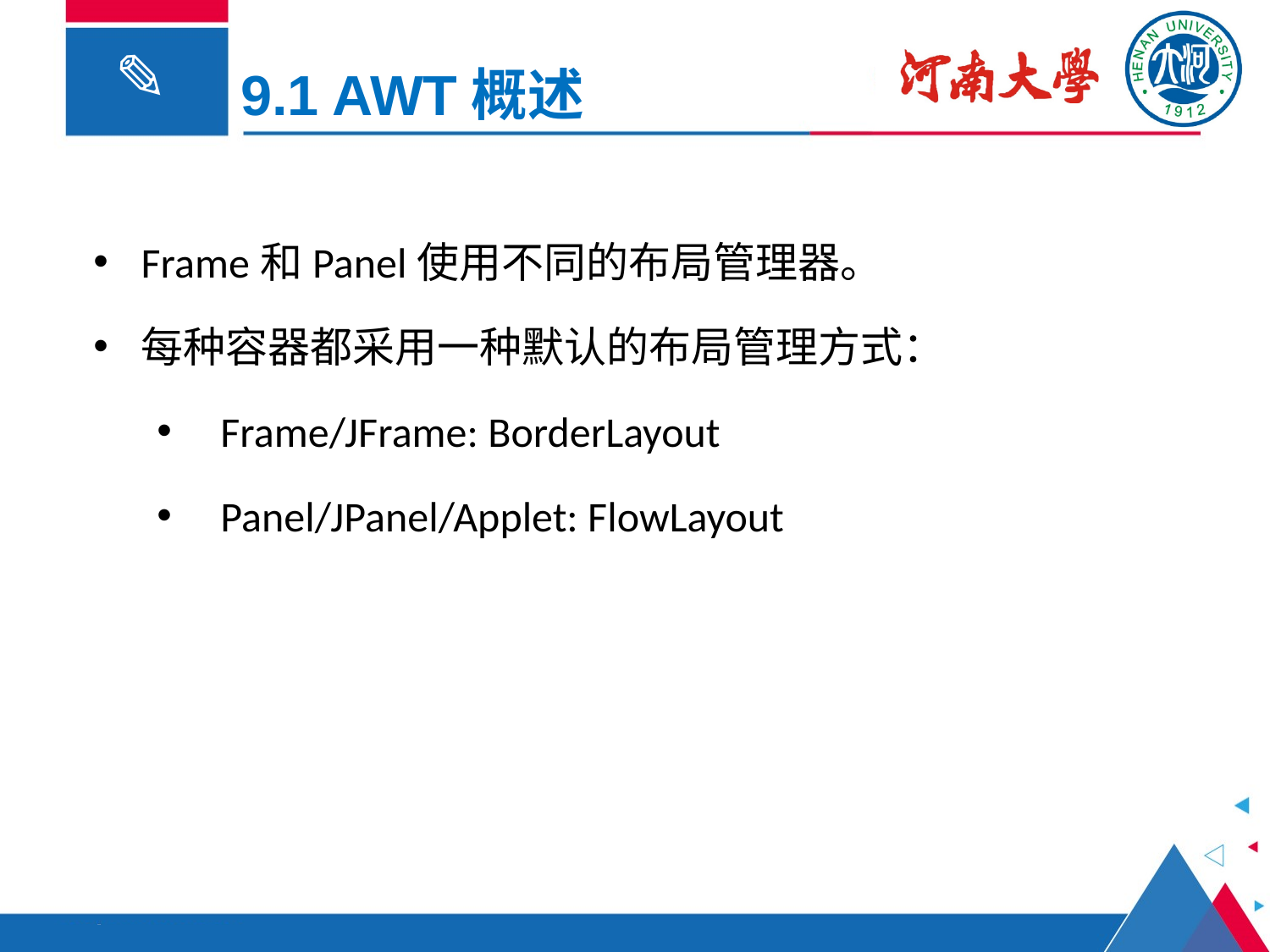

9.1 AWT概述
Frame和Panel使用不同的布局管理器。
每种容器都采用一种默认的布局管理方式：
Frame/JFrame: BorderLayout
Panel/JPanel/Applet: FlowLayout